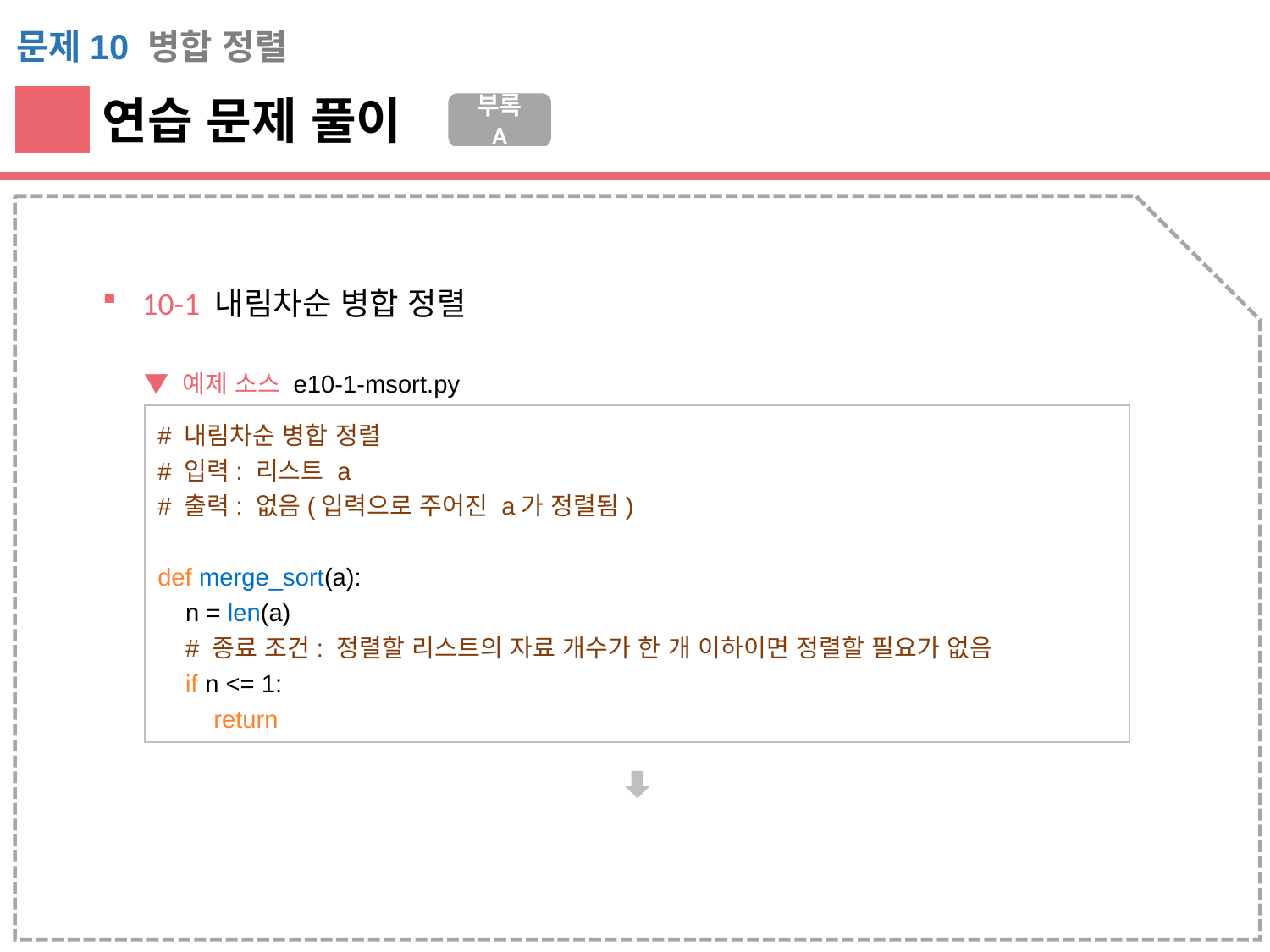

문제10 병합 정렬
연습 문제 풀이

부록 A

10-1 내림차순 병합 정렬
▼ 예제 소스 e10-1-msort.py
# 내림차순 병합 정렬
# 입력: 리스트 a
# 출력: 없음(입력으로 주어진 a가 정렬됨)

def merge_sort(a):
    n = len(a)
    # 종료 조건: 정렬할 리스트의 자료 개수가 한 개 이하이면 정렬할 필요가 없음
    if n <= 1:
        return